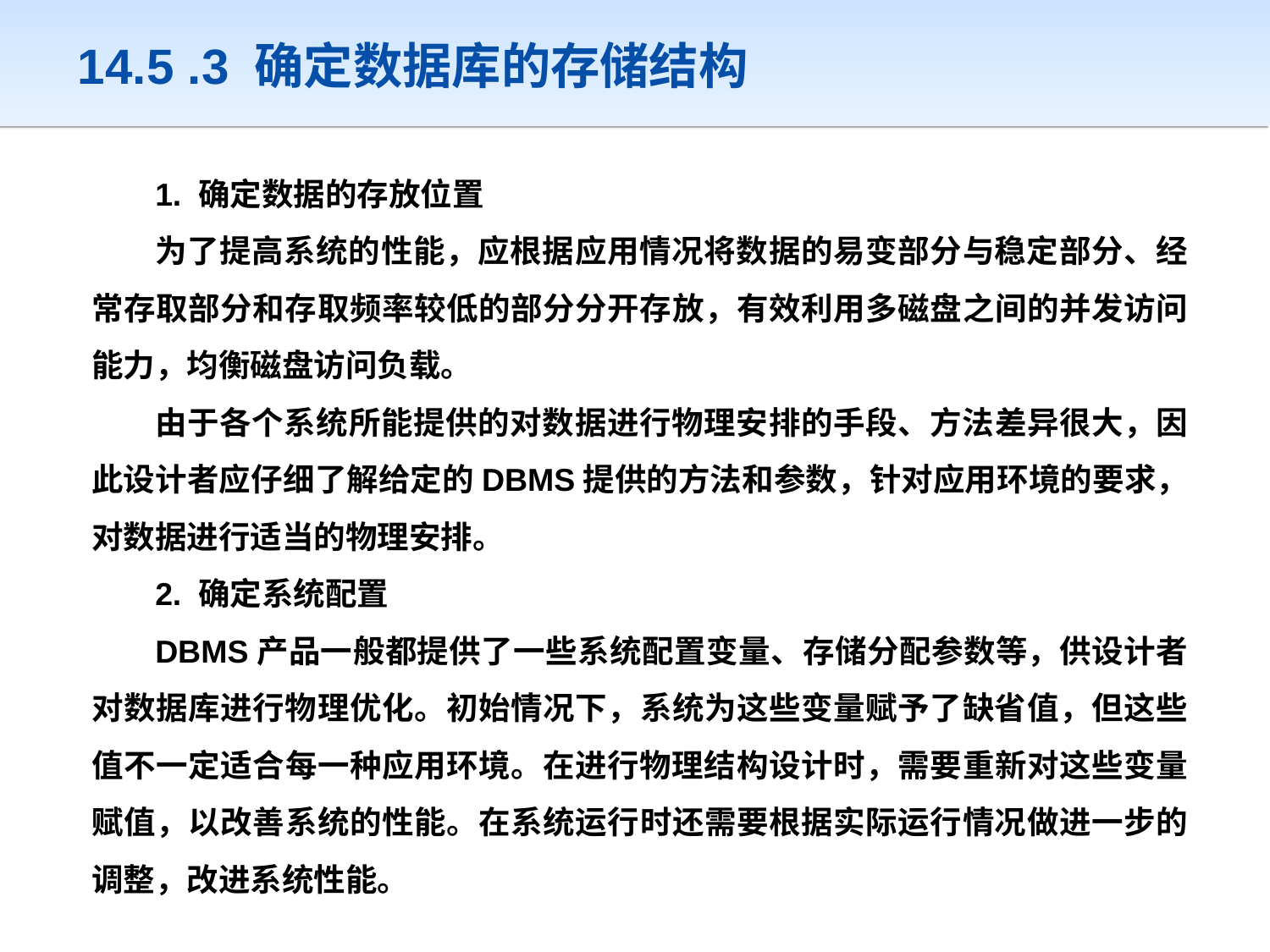

14.5 .3 确定数据库的存储结构

数据定义
1. 确定数据的存放位置
为了提高系统的性能，应根据应用情况将数据的易变部分与稳定部分、经常存取部分和存取频率较低的部分分开存放，有效利用多磁盘之间的并发访问能力，均衡磁盘访问负载。
由于各个系统所能提供的对数据进行物理安排的手段、方法差异很大，因此设计者应仔细了解给定的DBMS提供的方法和参数，针对应用环境的要求，对数据进行适当的物理安排。
2. 确定系统配置
DBMS产品一般都提供了一些系统配置变量、存储分配参数等，供设计者对数据库进行物理优化。初始情况下，系统为这些变量赋予了缺省值，但这些值不一定适合每一种应用环境。在进行物理结构设计时，需要重新对这些变量赋值，以改善系统的性能。在系统运行时还需要根据实际运行情况做进一步的调整，改进系统性能。